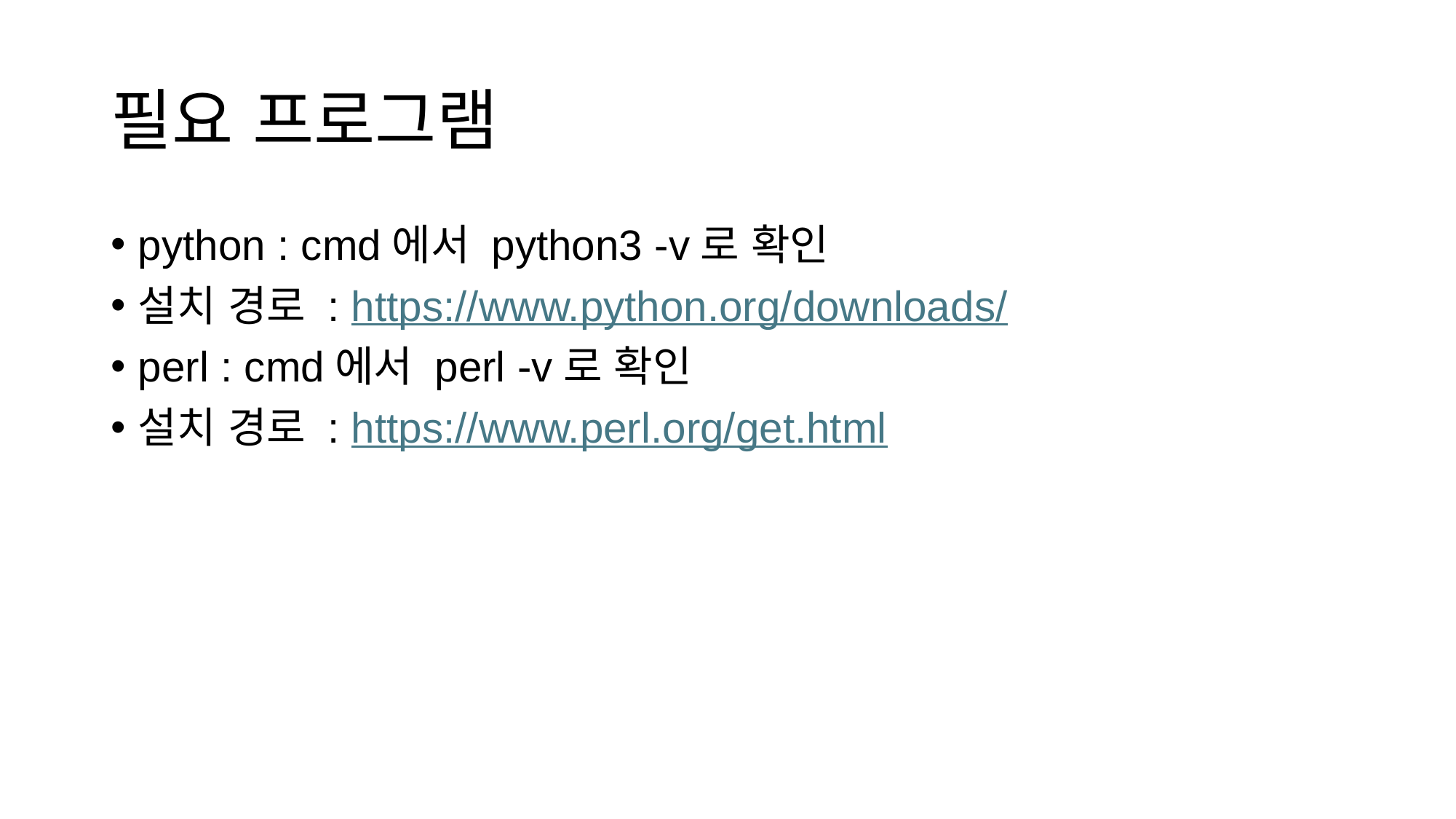

# 필요 프로그램
python : cmd에서 python3 -v로 확인
설치 경로 : https://www.python.org/downloads/
perl : cmd에서 perl -v로 확인
설치 경로 : https://www.perl.org/get.html